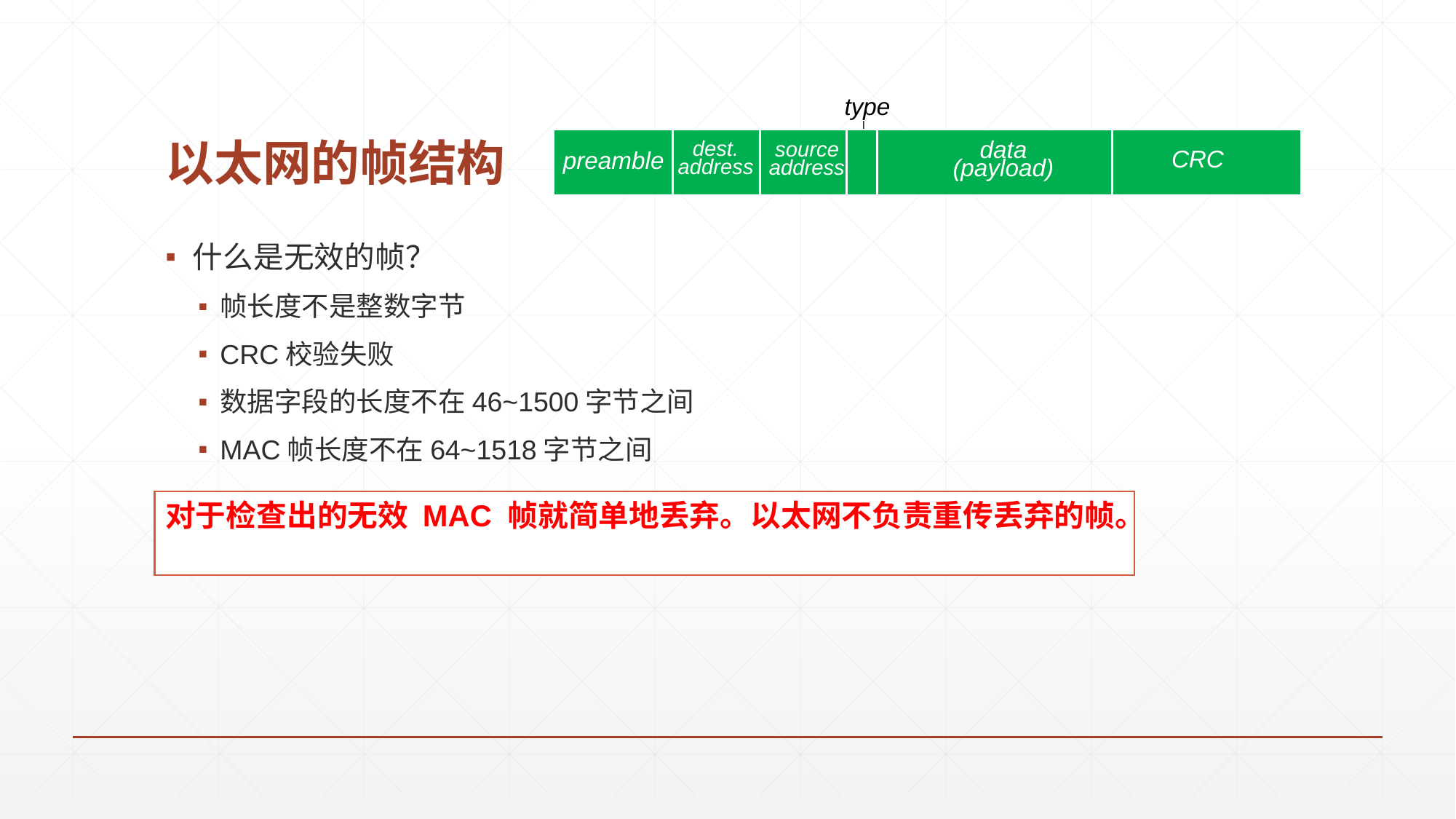

# 以太网的帧结构
type

dest.
address
source
address
data (payload)
CRC
preamble
什么是无效的帧？
帧长度不是整数字节
CRC校验失败
数据字段的长度不在46~1500字节之间
MAC帧长度不在64~1518字节之间
对于检查出的无效 MAC 帧就简单地丢弃。以太网不负责重传丢弃的帧。